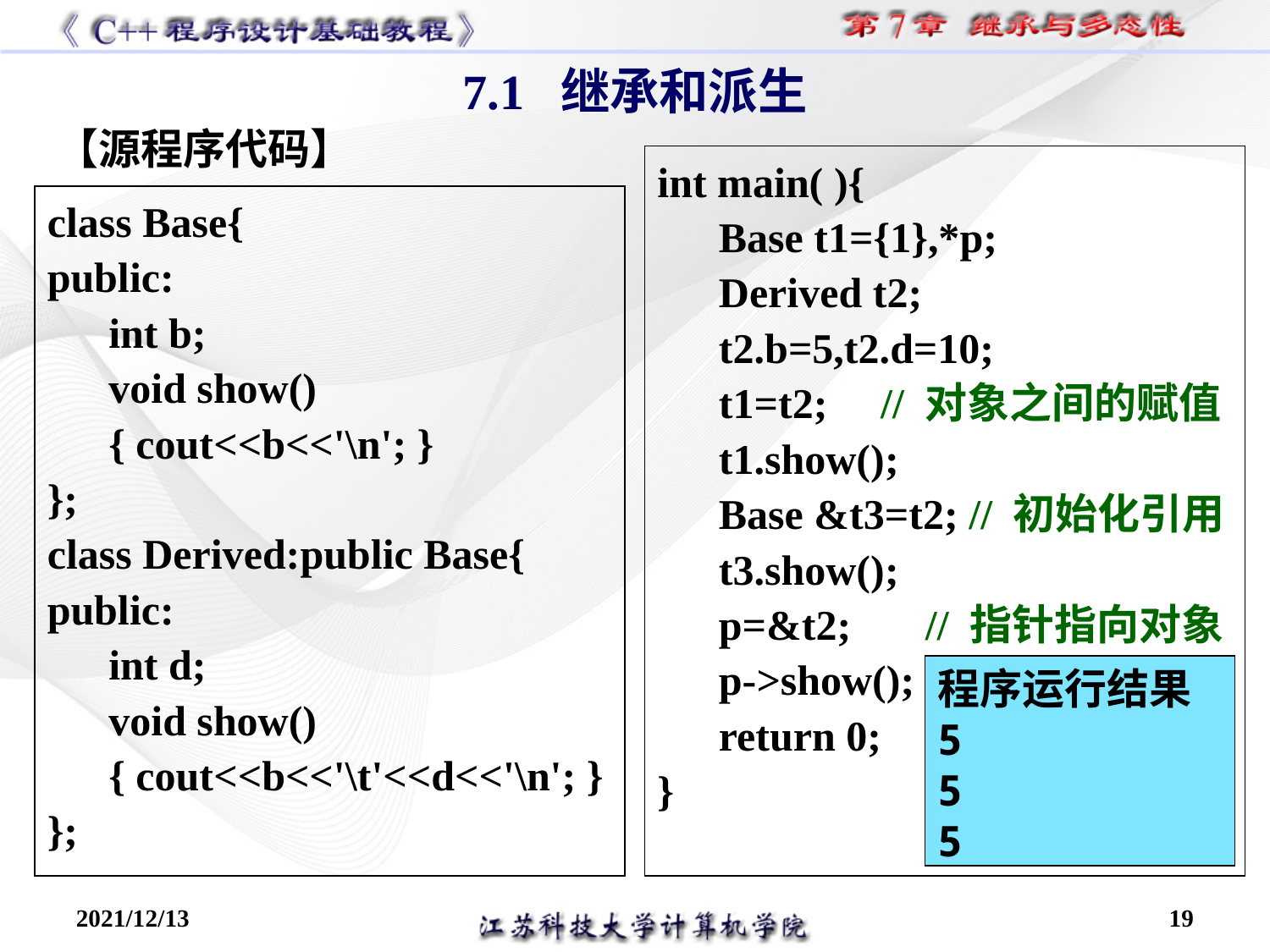

7.1  继承和派生
【源程序代码】
int main( ){
Base t1={1},*p;
Derived t2;
t2.b=5,t2.d=10;
t1=t2;     // 对象之间的赋值
t1.show();
Base &t3=t2; // 初始化引用
t3.show();
p=&t2;       // 指针指向对象
p->show();
return 0;
}
class Base{
public:
int b;
void show()
{ cout<<b<<'\n'; }
};
class Derived:public Base{
public:
int d;
void show()
{ cout<<b<<'\t'<<d<<'\n'; }
};
程序运行结果
5
5
5